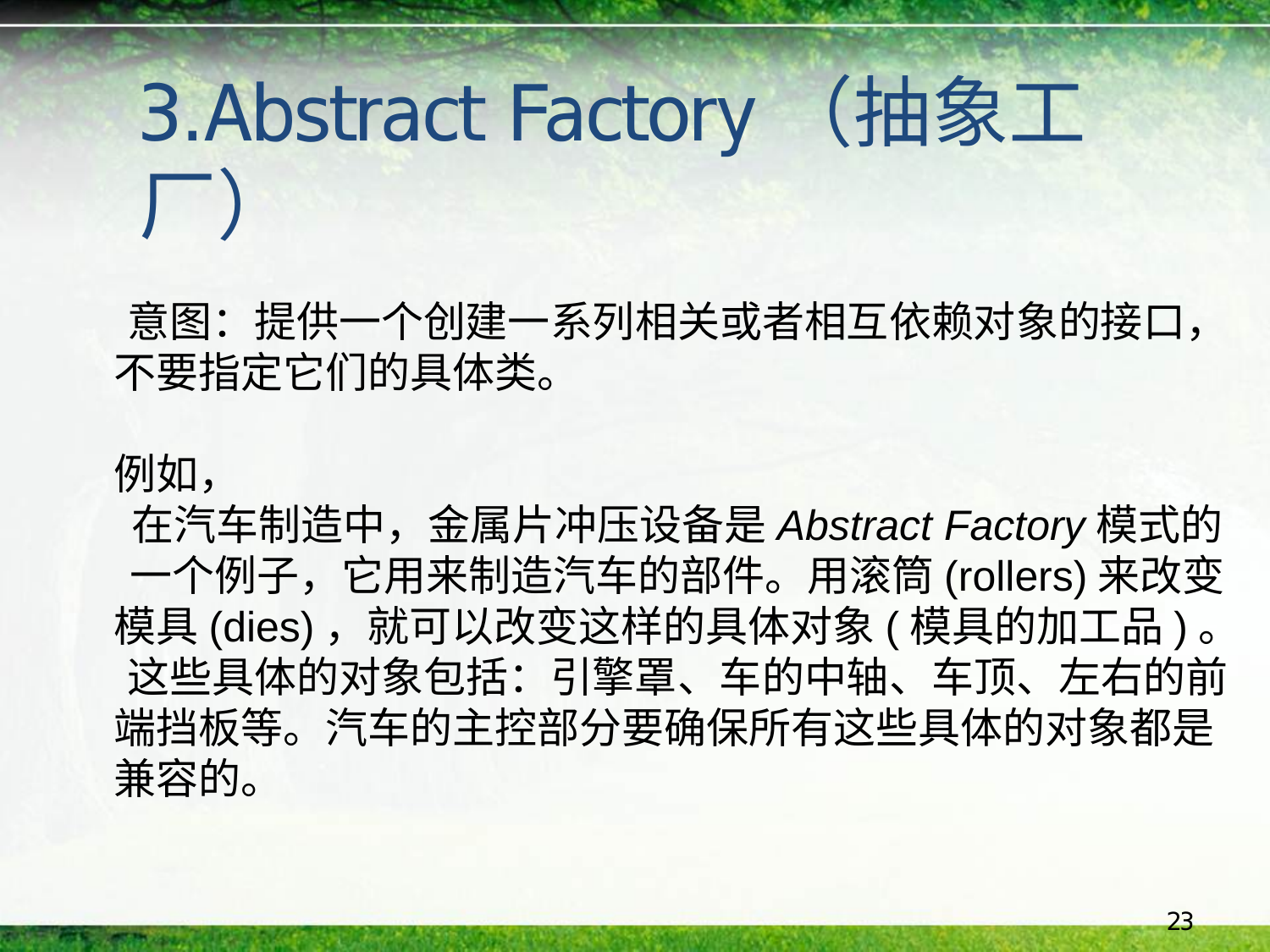

3.Abstract Factory（抽象工厂）
意图：提供一个创建一系列相关或者相互依赖对象的接口，
不要指定它们的具体类。

例如，
在汽车制造中，金属片冲压设备是Abstract Factory模式的
一个例子，它用来制造汽车的部件。用滚筒(rollers)来改变
模具(dies)，就可以改变这样的具体对象(模具的加工品)。
这些具体的对象包括：引擎罩、车的中轴、车顶、左右的前
端挡板等。汽车的主控部分要确保所有这些具体的对象都是
兼容的。

23